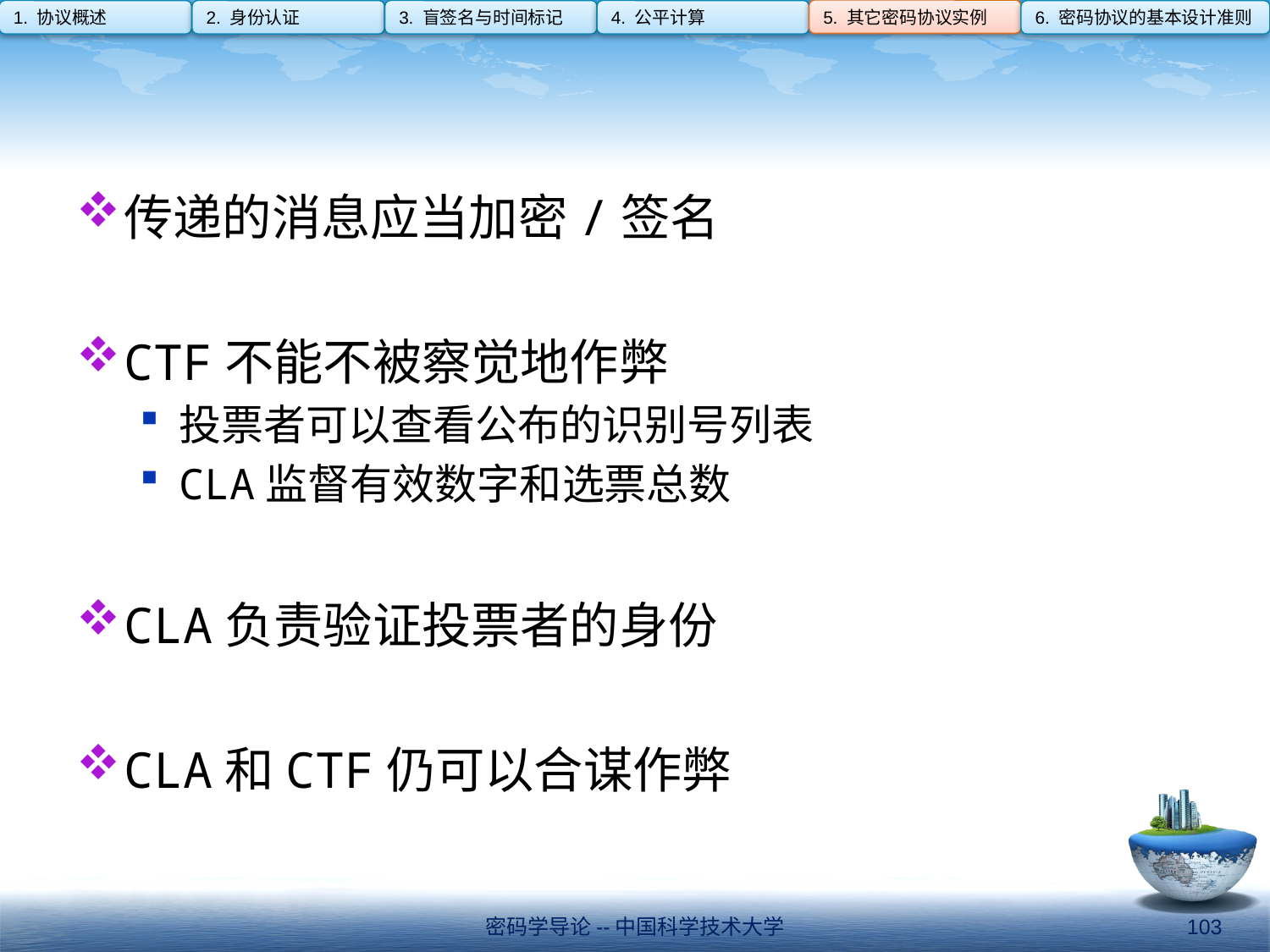

5. 其它密码协议实例
1. 协议概述
2. 身份认证
3. 盲签名与时间标记
4. 公平计算
6. 密码协议的基本设计准则
#
传递的消息应当加密/签名

CTF不能不被察觉地作弊
投票者可以查看公布的识别号列表
CLA监督有效数字和选票总数

CLA负责验证投票者的身份

CLA和CTF仍可以合谋作弊
密码学导论--中国科学技术大学
103